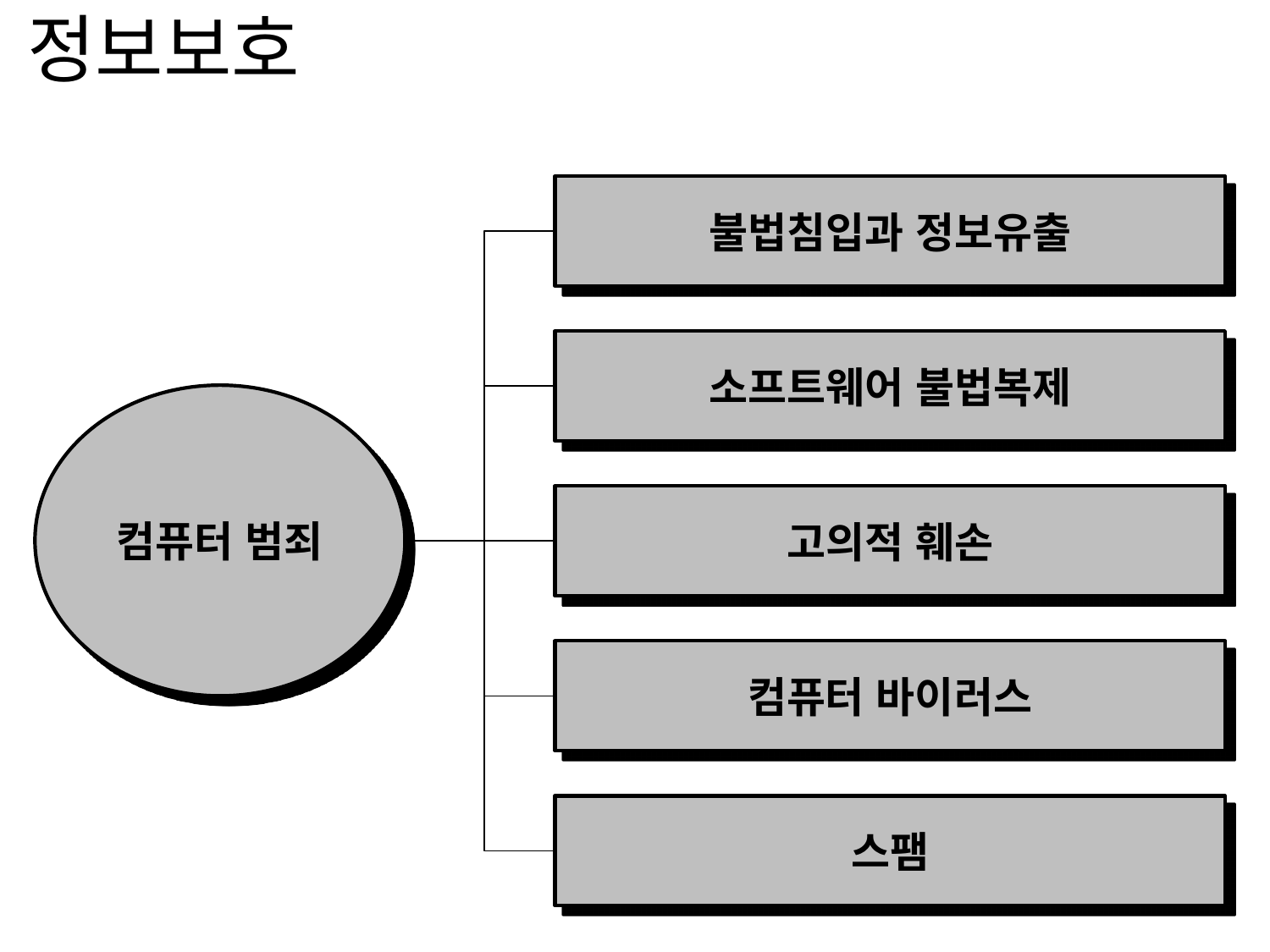

정보보호
불법침입과 정보유출
소프트웨어 불법복제
컴퓨터 범죄
고의적 훼손
컴퓨터 바이러스
스팸